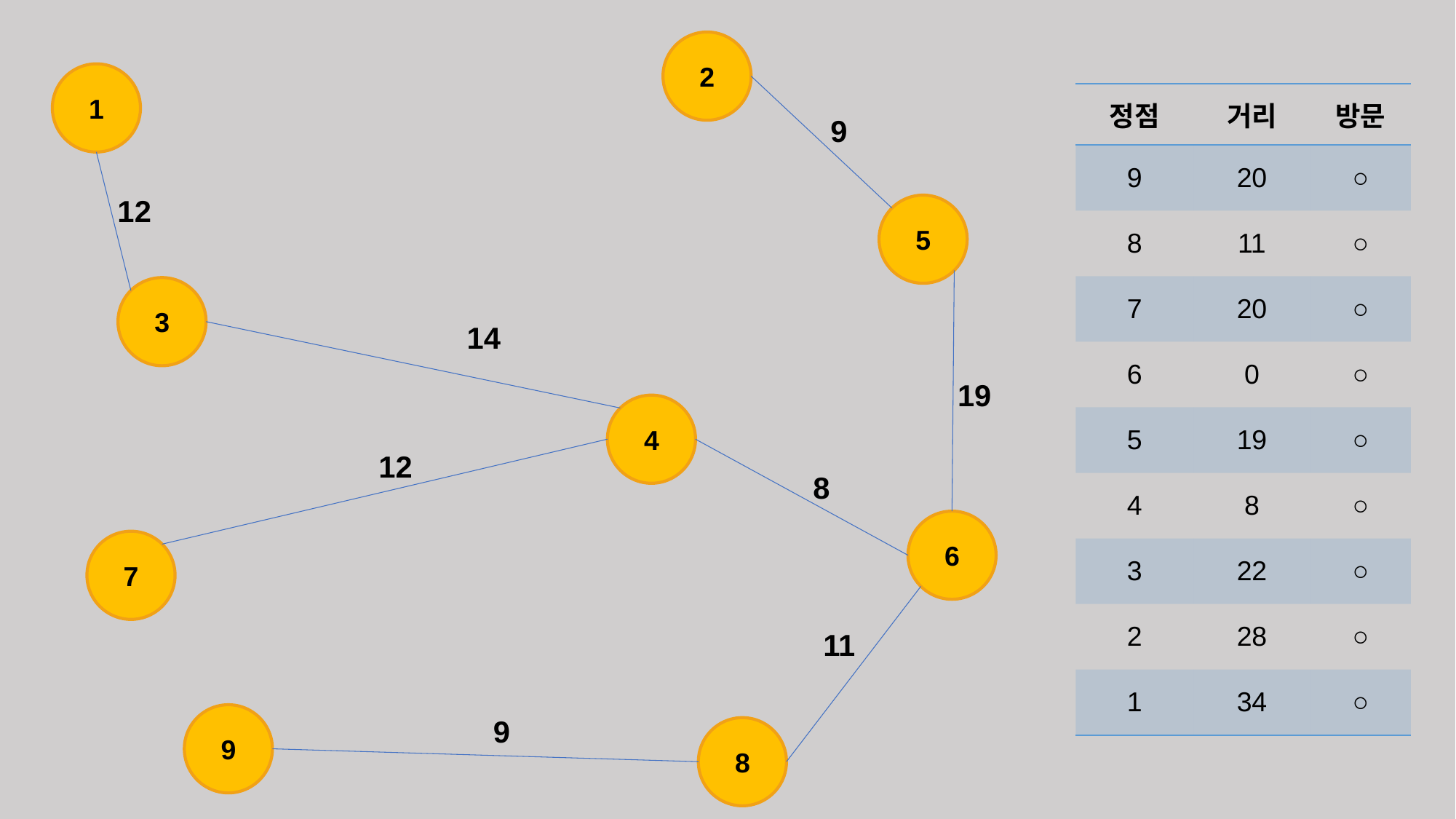

2
1
| 정점 | 거리 | 방문 |
| --- | --- | --- |
| 9 | 20 | ○ |
| 8 | 11 | ○ |
| 7 | 20 | ○ |
| 6 | 0 | ○ |
| 5 | 19 | ○ |
| 4 | 8 | ○ |
| 3 | 22 | ○ |
| 2 | 28 | ○ |
| 1 | 34 | ○ |
9
12
5
3
14
19
4
12
8
6
7
11
9
9
8